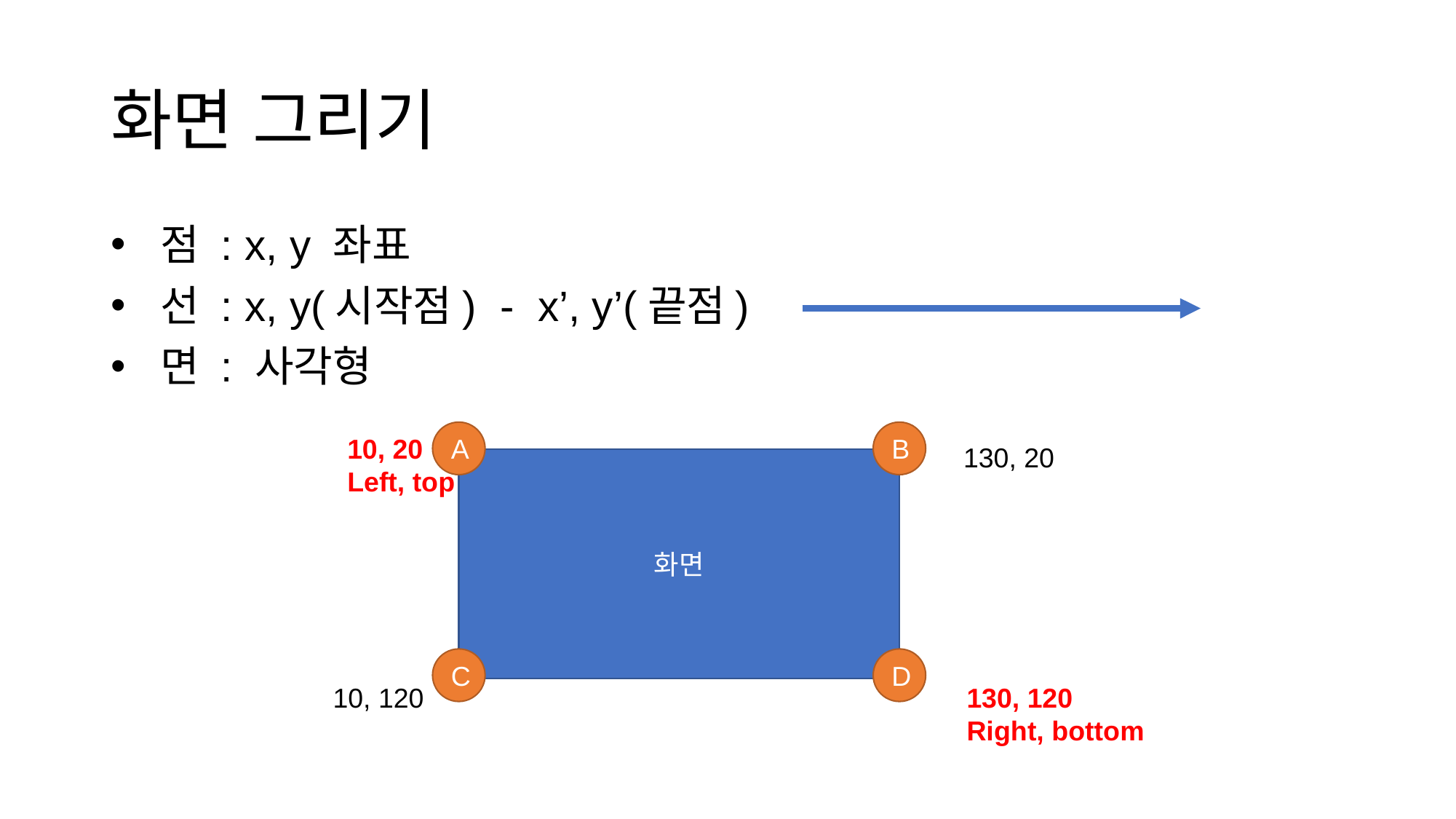

# 화면 그리기
 점 : x, y 좌표
 선 : x, y(시작점)  -  x’, y’(끝점)
 면 : 사각형
A
B
10, 20
Left, top
130, 20
화면
C
D
10, 120
130, 120
Right, bottom